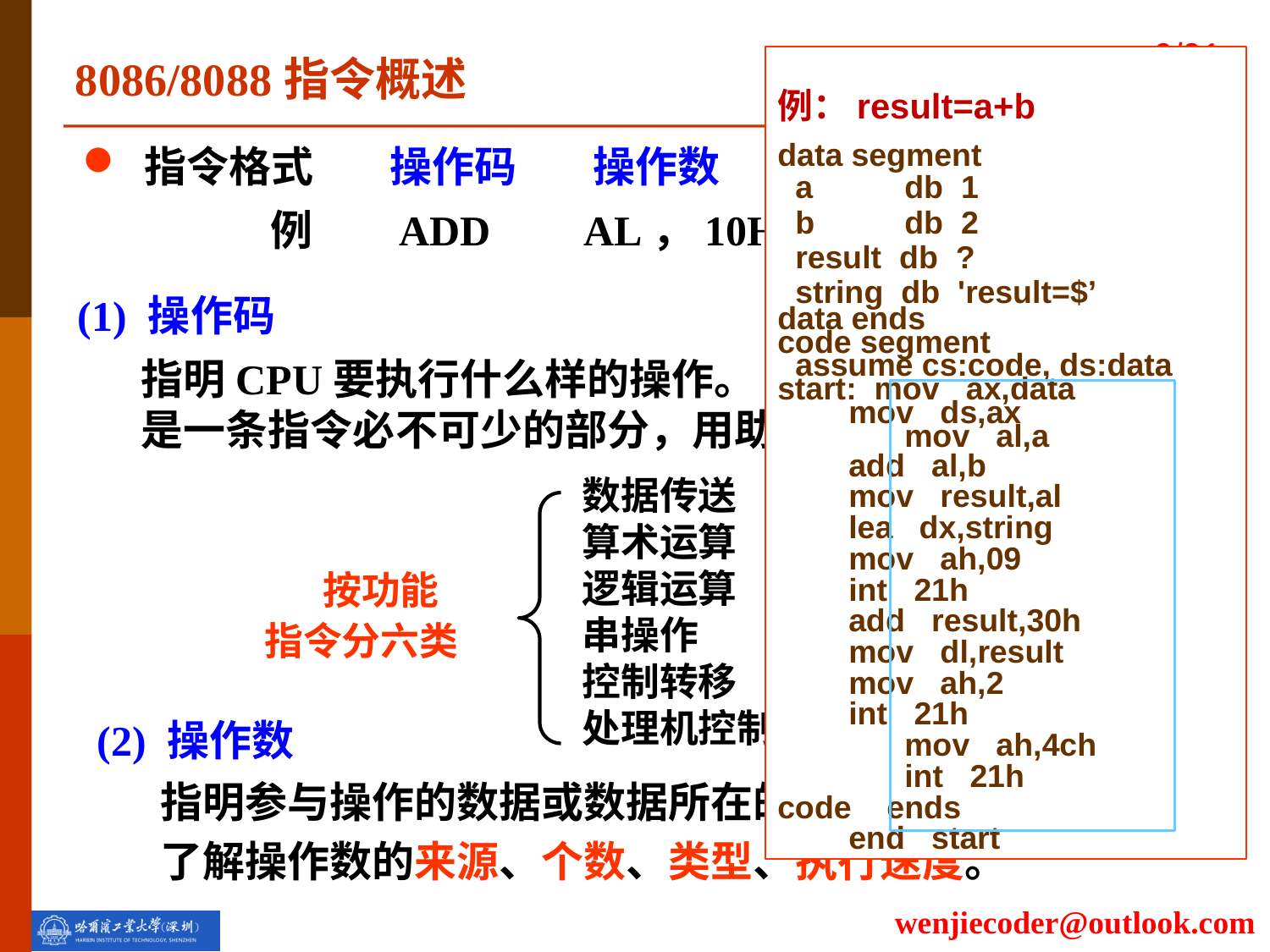

8086/8088指令概述

例：result=a+b

data segment
  a	db  1
  b	db  2
  result  db  ?
  string  db  'result=$’
data ends
code segment
  assume cs:code, ds:data
start:  mov   ax,data
        mov   ds,ax
	mov   al,a
        add   al,b
        mov   result,al
        lea   dx,string
        mov   ah,09
        int   21h
        add   result,30h
        mov   dl,result
        mov   ah,2
        int   21h
    	mov   ah,4ch
    	int   21h
code    ends
        end   start
 指令格式        操作码        操作数
            例        ADD         AL，10H
(1) 操作码
指明CPU要执行什么样的操作。
是一条指令必不可少的部分，用助记符表示。

数据传送
算术运算
逻辑运算
串操作
控制转移
处理机控制

   按功能
指令分六类

(2) 操作数
指明参与操作的数据或数据所在的地方。
了解操作数的来源、个数、类型、执行速度。